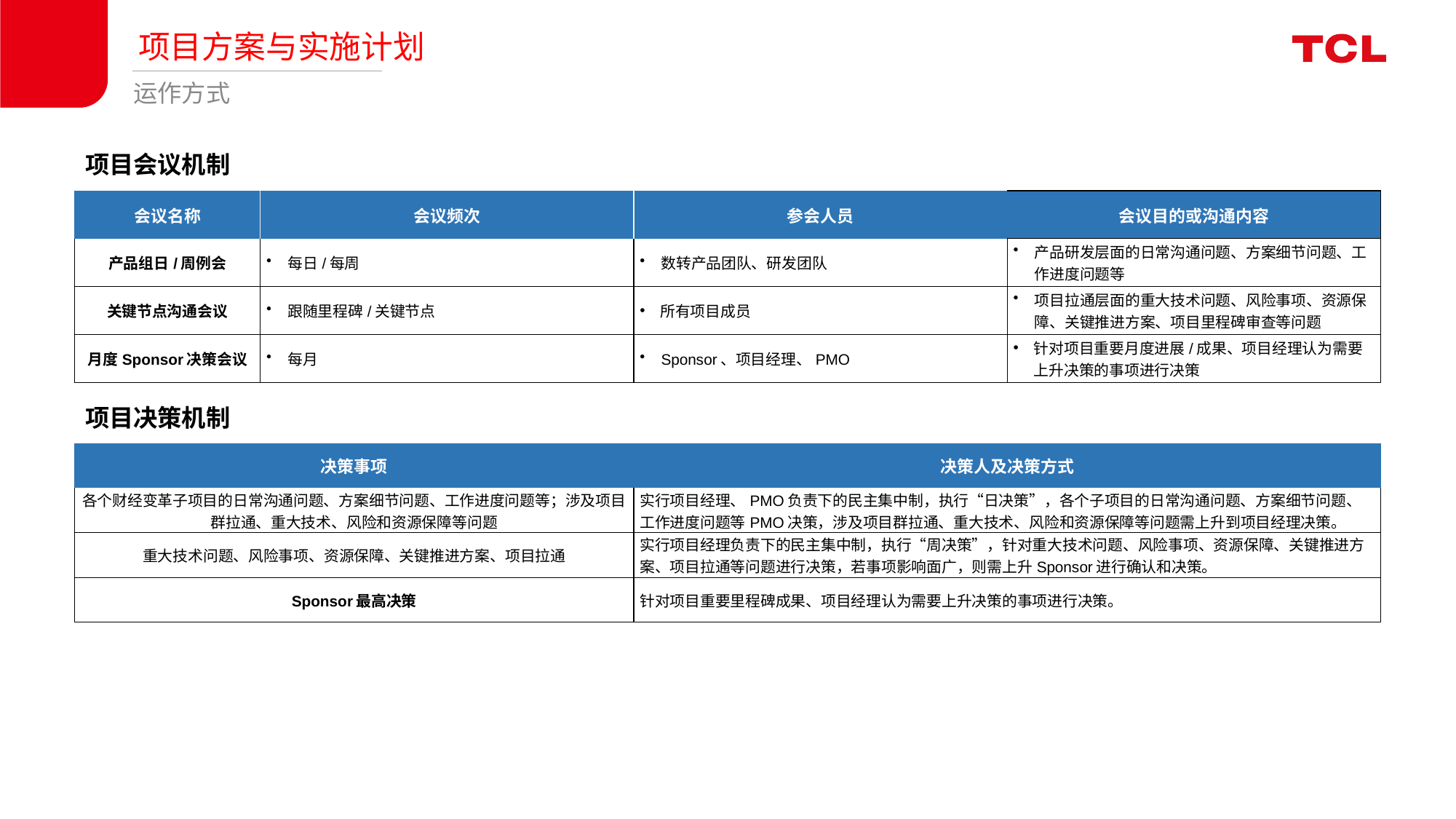

项目方案与实施计划
运作方式
项目会议机制
| 会议名称 | 会议频次 | 参会人员 | 会议目的或沟通内容 |
| --- | --- | --- | --- |
| 产品组日/周例会 | 每日/每周 | 数转产品团队、研发团队 | 产品研发层面的日常沟通问题、方案细节问题、工作进度问题等 |
| 关键节点沟通会议 | 跟随里程碑/关键节点 | 所有项目成员 | 项目拉通层面的重大技术问题、风险事项、资源保障、关键推进方案、项目里程碑审查等问题 |
| 月度Sponsor决策会议 | 每月 | Sponsor、项目经理、PMO | 针对项目重要月度进展/成果、项目经理认为需要上升决策的事项进行决策 |
项目决策机制
| 决策事项 | 决策人及决策方式 |
| --- | --- |
| 各个财经变革子项目的日常沟通问题、方案细节问题、工作进度问题等；涉及项目群拉通、重大技术、风险和资源保障等问题 | 实行项目经理、PMO负责下的民主集中制，执行“日决策”，各个子项目的日常沟通问题、方案细节问题、工作进度问题等PMO决策，涉及项目群拉通、重大技术、风险和资源保障等问题需上升到项目经理决策。 |
| 重大技术问题、风险事项、资源保障、关键推进方案、项目拉通 | 实行项目经理负责下的民主集中制，执行“周决策”，针对重大技术问题、风险事项、资源保障、关键推进方案、项目拉通等问题进行决策，若事项影响面广，则需上升Sponsor进行确认和决策。 |
| Sponsor最高决策 | 针对项目重要里程碑成果、项目经理认为需要上升决策的事项进行决策。 |